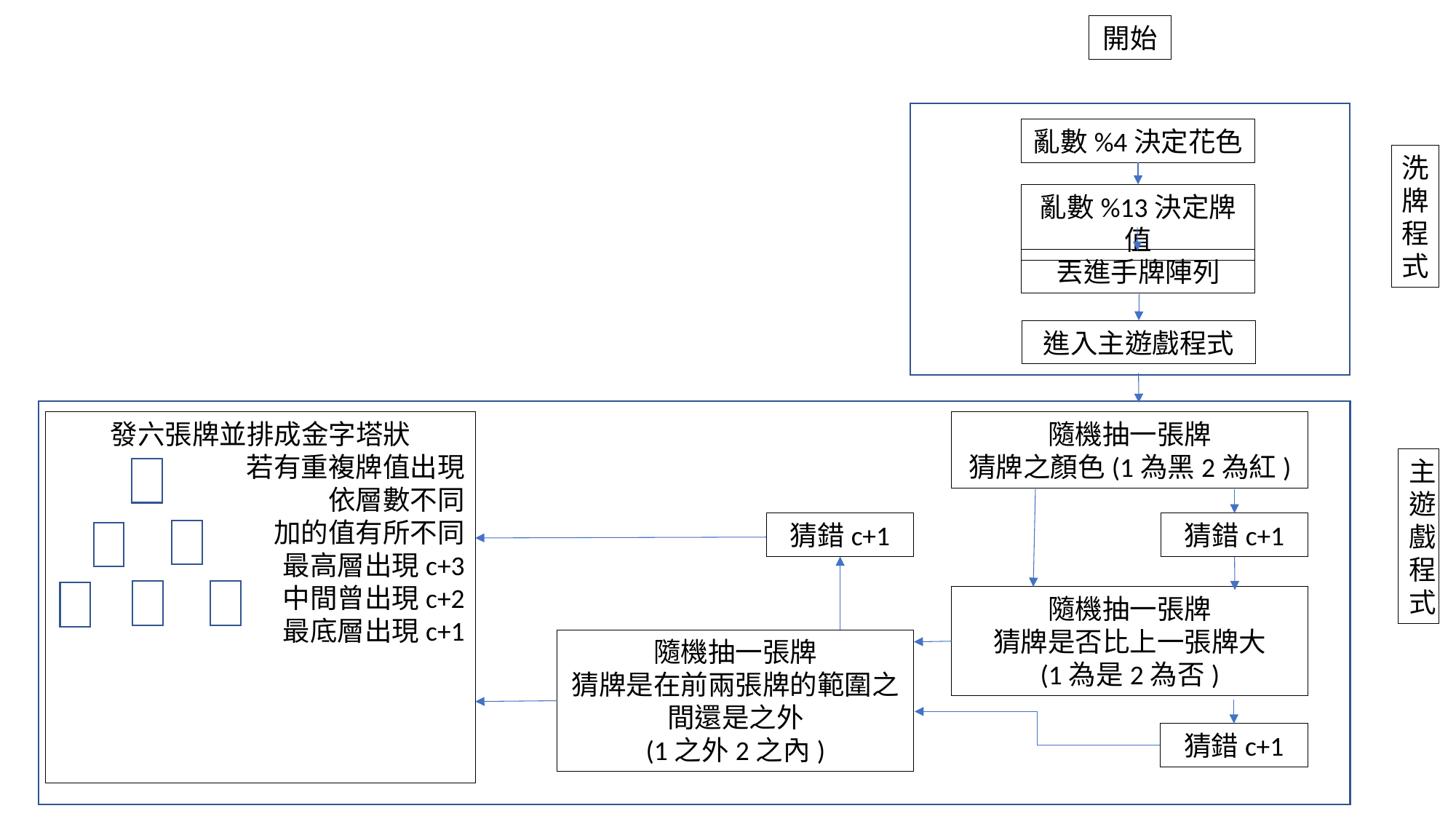

開始

亂數%4決定花色
洗牌程式
亂數%13決定牌值
丟進手牌陣列
進入主遊戲程式

發六張牌並排成金字塔狀
若有重複牌值出現
依層數不同
加的值有所不同
最高層出現c+3
中間曾出現c+2
最底層出現c+1

隨機抽一張牌
猜牌之顏色(1為黑2為紅)
主遊戲程式

猜錯c+1
猜錯c+1

隨機抽一張牌
猜牌是否比上一張牌大
(1為是2為否)
隨機抽一張牌
猜牌是在前兩張牌的範圍之間還是之外
(1之外2之內)
猜錯c+1